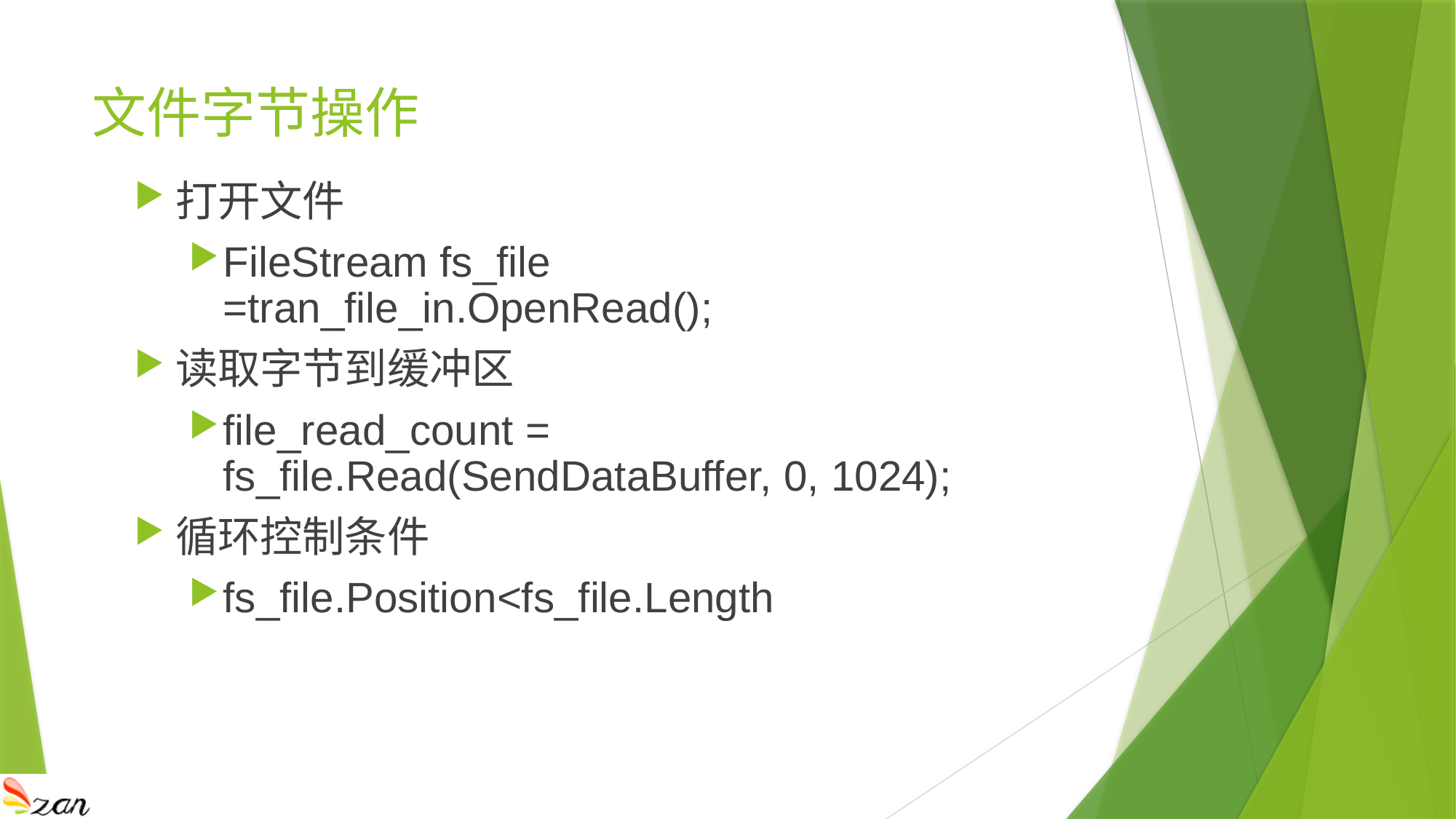

# 文件字节操作
打开文件
FileStream fs_file =tran_file_in.OpenRead();
读取字节到缓冲区
file_read_count = fs_file.Read(SendDataBuffer, 0, 1024);
循环控制条件
fs_file.Position<fs_file.Length